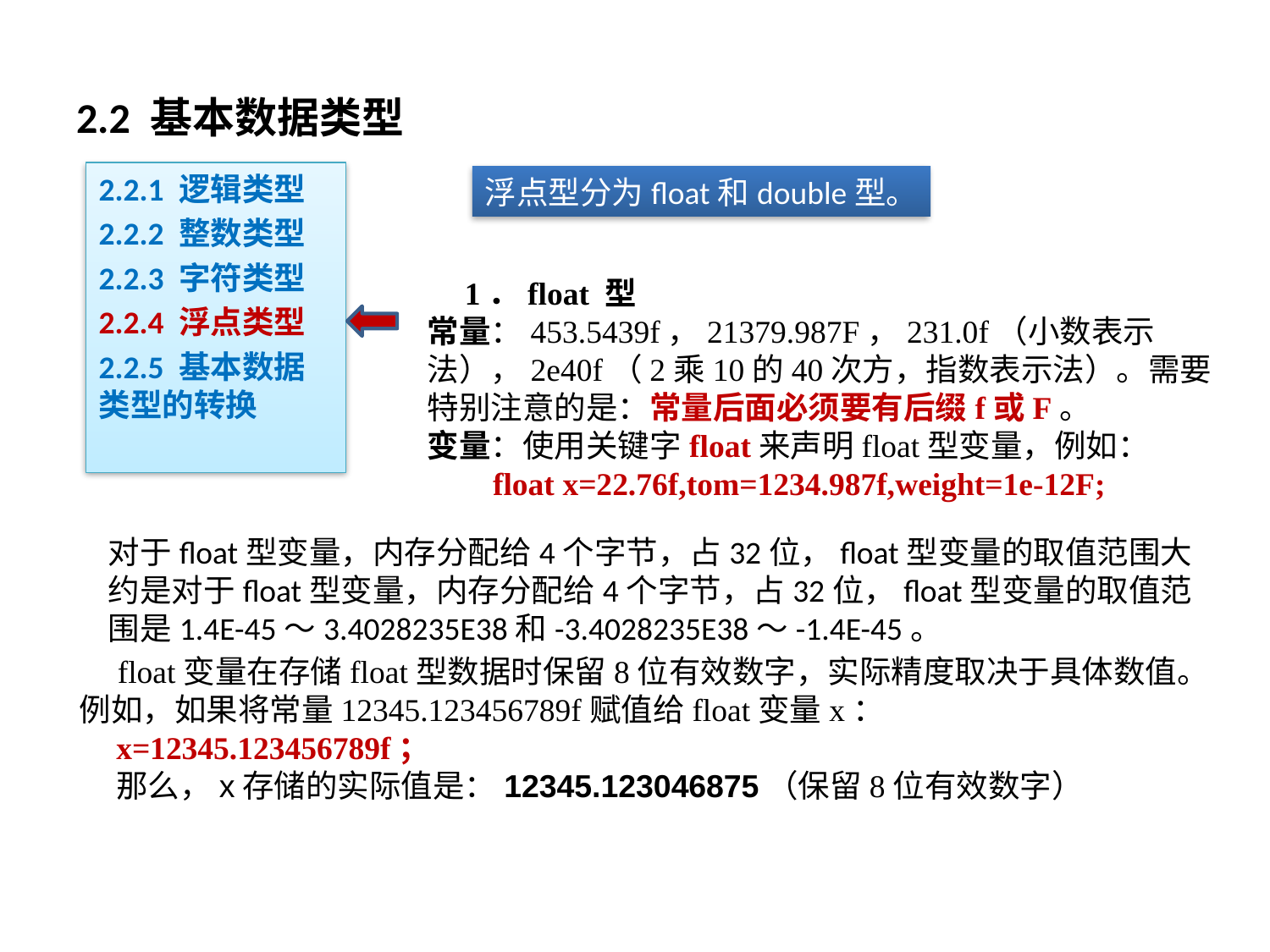

# 2.2 基本数据类型
2.2.1 逻辑类型
2.2.2 整数类型
2.2.3 字符类型
2.2.4 浮点类型
2.2.5 基本数据类型的转换

浮点型分为float和double型。
1．float 型
常量：453.5439f，21379.987F，231.0f（小数表示法），2e40f（2乘10的40次方，指数表示法）。需要特别注意的是：常量后面必须要有后缀f或F。
变量：使用关键字float来声明float型变量，例如：
        float x=22.76f,tom=1234.987f,weight=1e-12F;

对于float型变量，内存分配给4个字节，占32位，float型变量的取值范围大约是对于float型变量，内存分配给4个字节，占32位，float型变量的取值范围是1.4E-45～3.4028235E38和-3.4028235E38～-1.4E-45。
float变量在存储float型数据时保留8位有效数字，实际精度取决于具体数值。例如，如果将常量12345.123456789f赋值给float变量x：
x=12345.123456789f；
那么，x存储的实际值是：12345.123046875（保留8位有效数字）